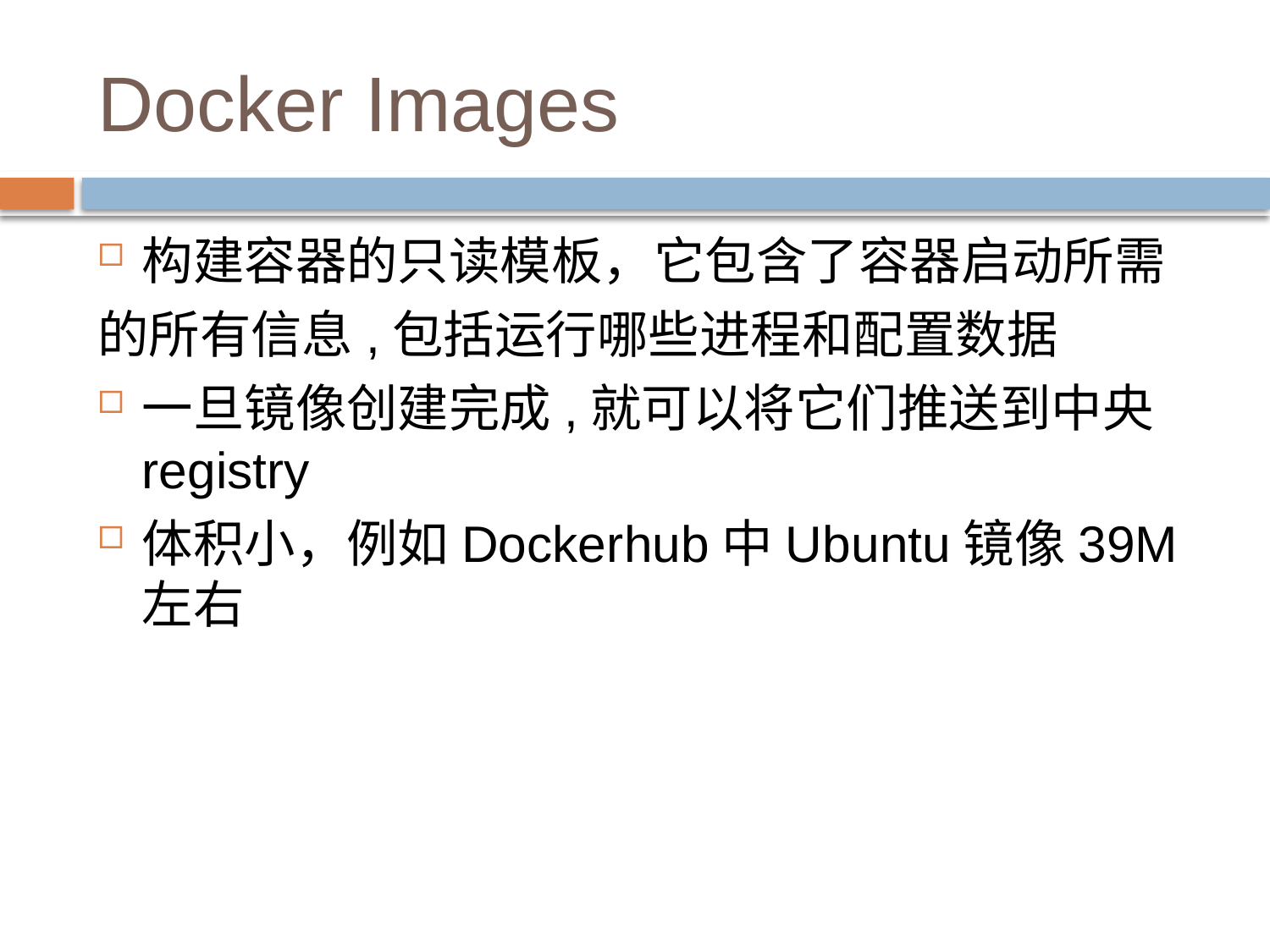

# Docker Images
构建容器的只读模板，它包含了容器启动所需
的所有信息,包括运行哪些进程和配置数据
一旦镜像创建完成,就可以将它们推送到中央registry
体积小，例如Dockerhub中Ubuntu镜像39M左右